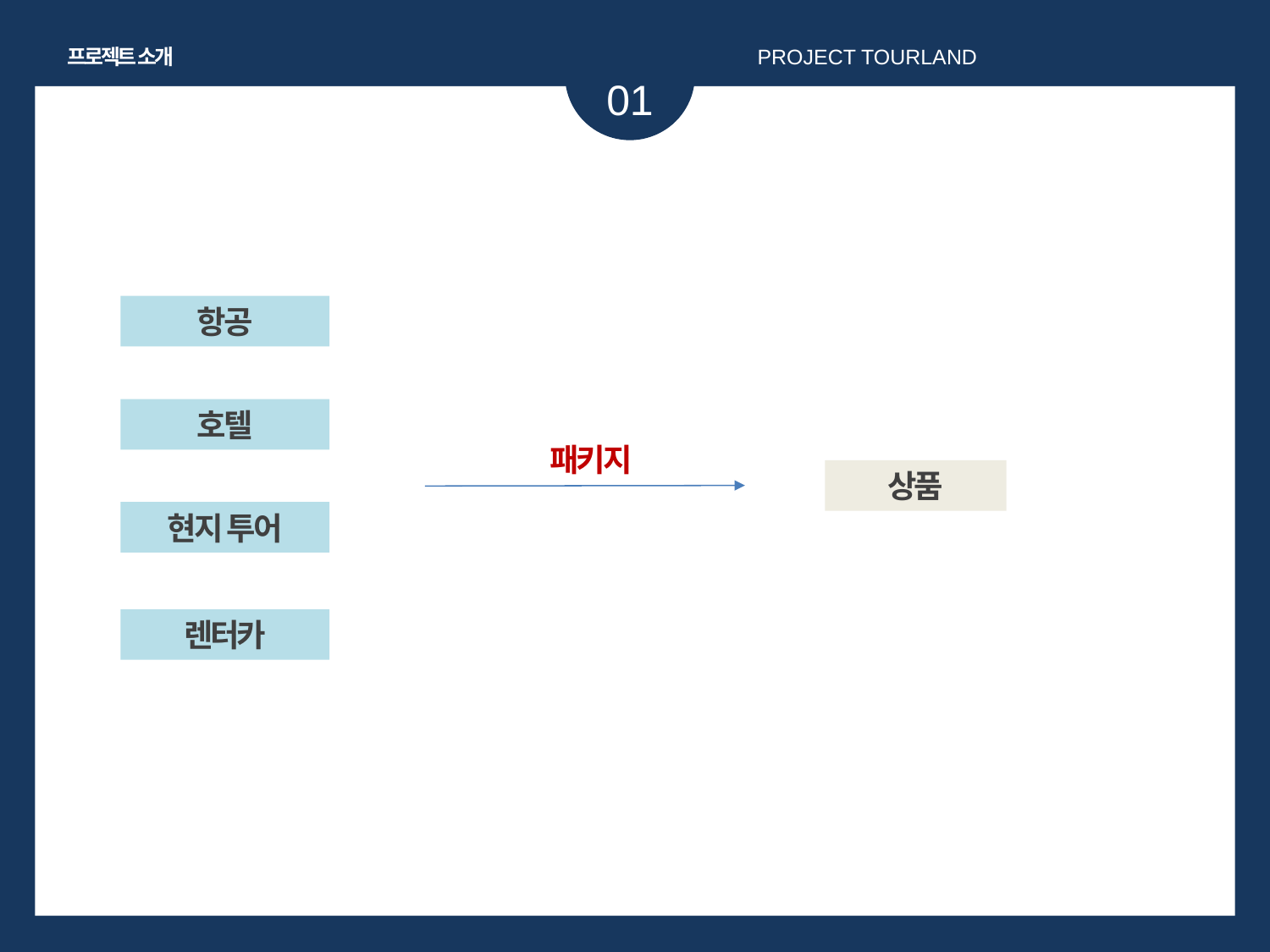

프로젝트 소개
PROJECT TOURLAND
01

항공
소제
호텔
패키지
소제목
상품
현지 투어
렌터카